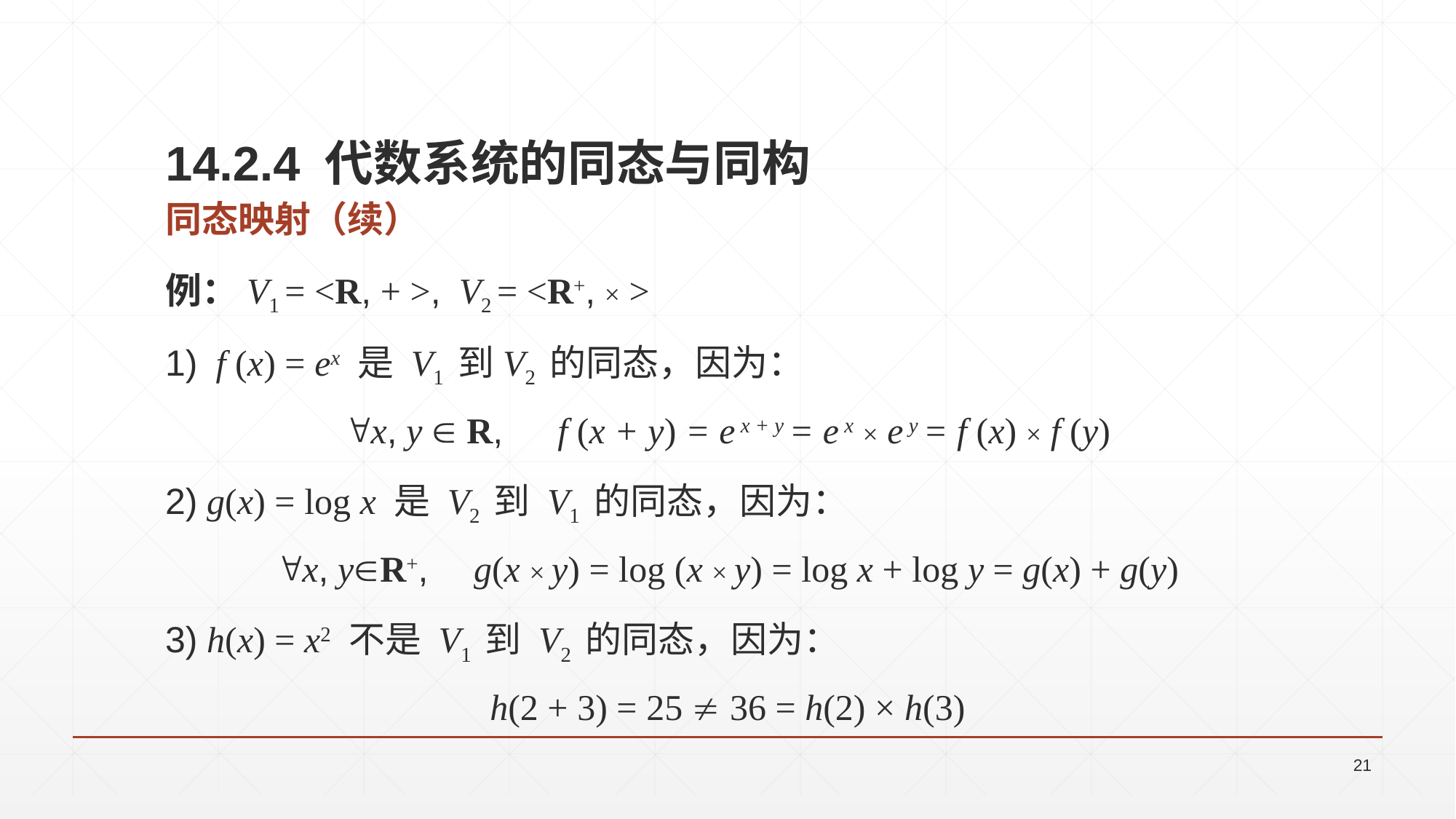

14.2.4 代数系统的同态与同构
同态映射（续）
例：V1 = <R, + >,  V2 = <R+, × >
1)  f (x) = ex 是 V1 到V2 的同态，因为：
∀x, y ∈ R,      f (x + y) = e x + y = e x × e y = f (x) × f (y)
2) g(x) = log x 是 V2 到 V1 的同态，因为：
∀x, y∈R+,     g(x × y) = log (x × y) = log x + log y = g(x) + g(y)
3) h(x) = x2 不是 V1 到 V2 的同态，因为：
h(2 + 3) = 25 ≠ 36 = h(2) × h(3)
21